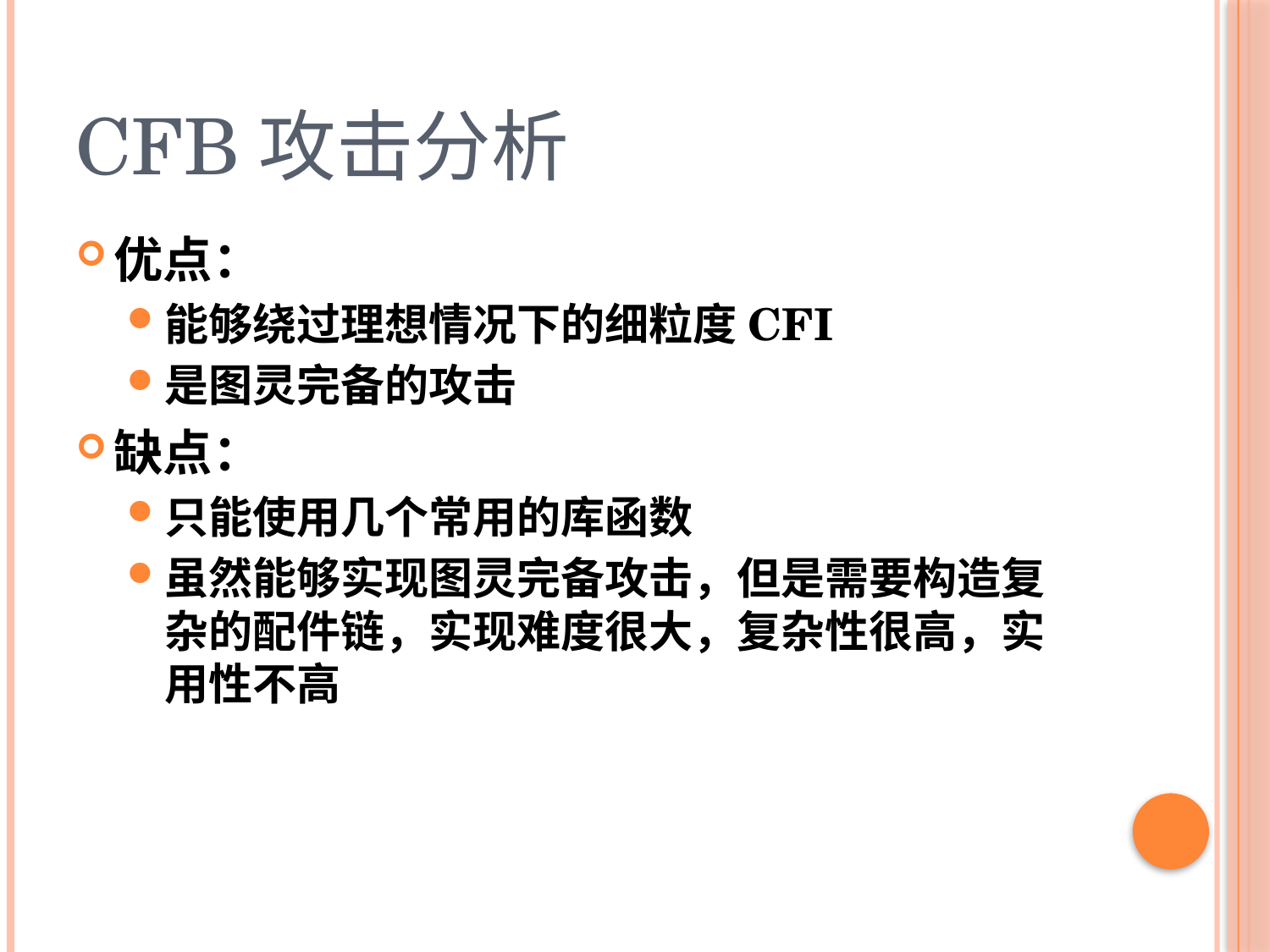

# CFB攻击分析
优点：
能够绕过理想情况下的细粒度CFI
是图灵完备的攻击
缺点：
只能使用几个常用的库函数
虽然能够实现图灵完备攻击，但是需要构造复杂的配件链，实现难度很大，复杂性很高，实用性不高